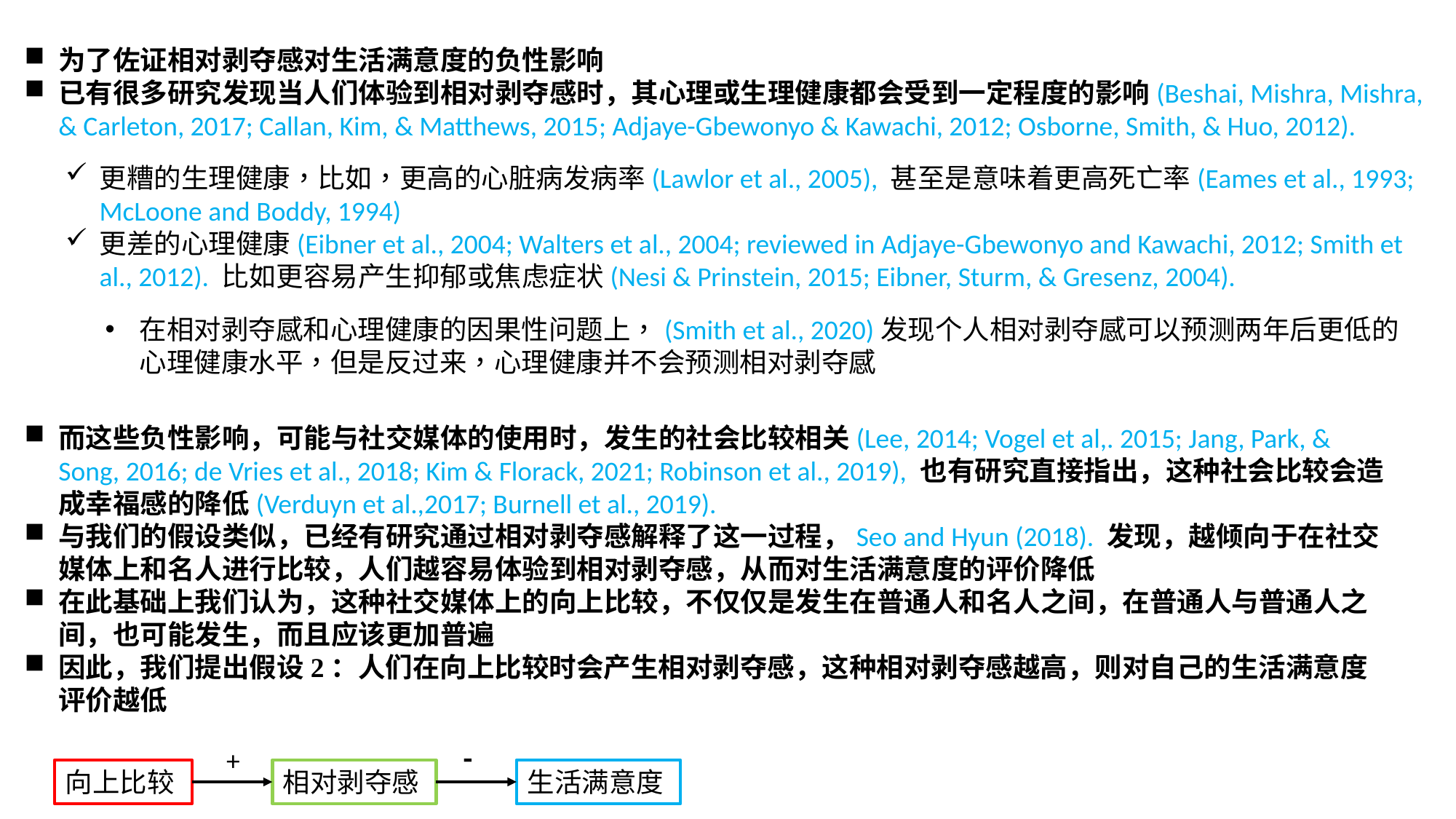

为了佐证相对剥夺感对生活满意度的负性影响
已有很多研究发现当人们体验到相对剥夺感时，其心理或生理健康都会受到一定程度的影响(Beshai, Mishra, Mishra, & Carleton, 2017; Callan, Kim, & Matthews, 2015; Adjaye-Gbewonyo & Kawachi, 2012; Osborne, Smith, & Huo, 2012).
更糟的生理健康，比如，更高的心脏病发病率(Lawlor et al., 2005), 甚至是意味着更高死亡率(Eames et al., 1993; McLoone and Boddy, 1994)
更差的心理健康(Eibner et al., 2004; Walters et al., 2004; reviewed in Adjaye-Gbewonyo and Kawachi, 2012; Smith et al., 2012). 比如更容易产生抑郁或焦虑症状(Nesi & Prinstein, 2015; Eibner, Sturm, & Gresenz, 2004).
在相对剥夺感和心理健康的因果性问题上，(Smith et al., 2020)发现个人相对剥夺感可以预测两年后更低的心理健康水平，但是反过来，心理健康并不会预测相对剥夺感
而这些负性影响，可能与社交媒体的使用时，发生的社会比较相关(Lee, 2014; Vogel et al,. 2015; Jang, Park, & Song, 2016; de Vries et al., 2018; Kim & Florack, 2021; Robinson et al., 2019), 也有研究直接指出，这种社会比较会造成幸福感的降低(Verduyn et al.,2017; Burnell et al., 2019).
与我们的假设类似，已经有研究通过相对剥夺感解释了这一过程，Seo and Hyun (2018). 发现，越倾向于在社交媒体上和名人进行比较，人们越容易体验到相对剥夺感，从而对生活满意度的评价降低
在此基础上我们认为，这种社交媒体上的向上比较，不仅仅是发生在普通人和名人之间，在普通人与普通人之间，也可能发生，而且应该更加普遍
因此，我们提出假设2：人们在向上比较时会产生相对剥夺感，这种相对剥夺感越高，则对自己的生活满意度评价越低
-
+
相对剥夺感
生活满意度
向上比较